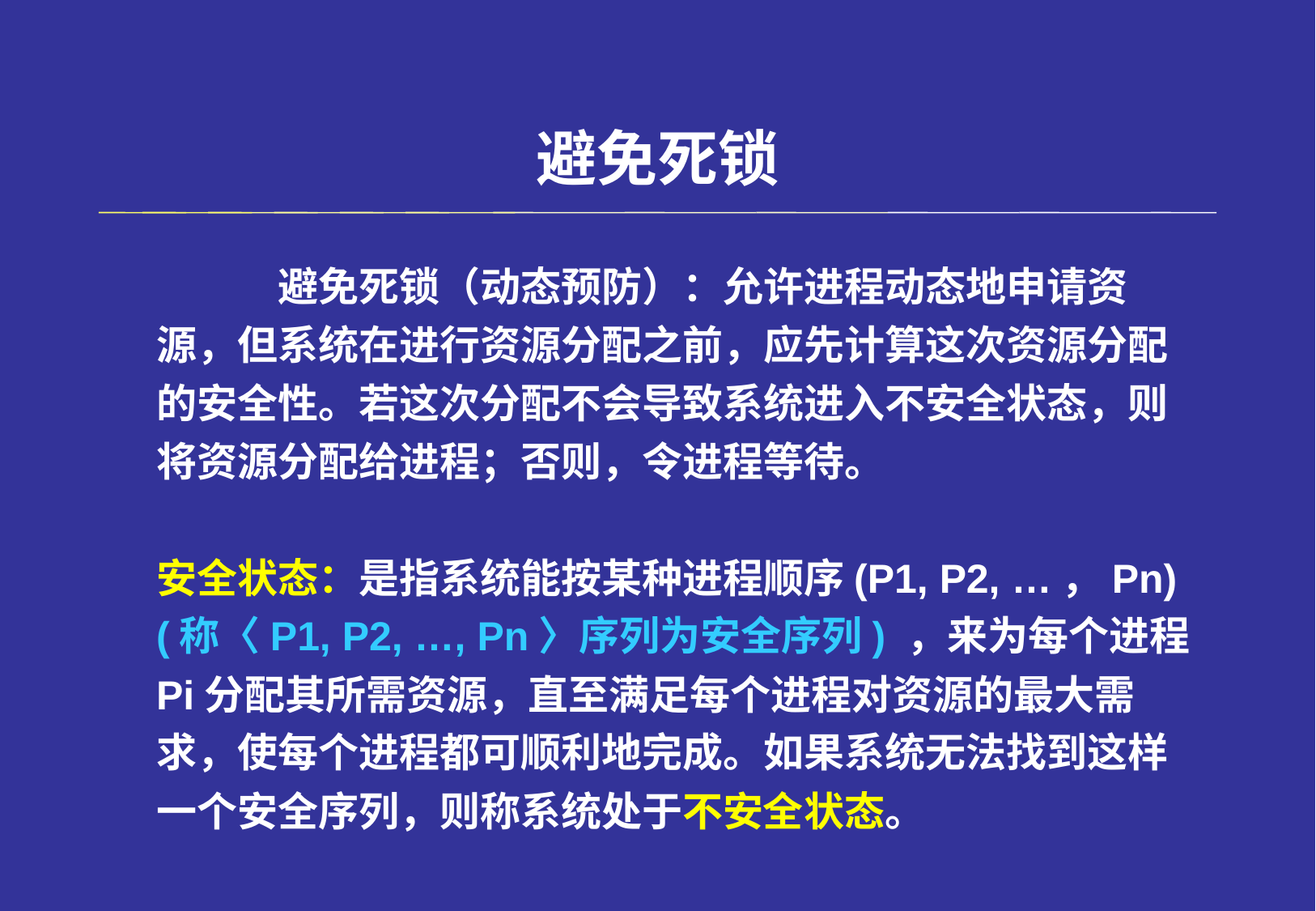

# 避免死锁
		避免死锁（动态预防）：允许进程动态地申请资源，但系统在进行资源分配之前，应先计算这次资源分配的安全性。若这次分配不会导致系统进入不安全状态，则将资源分配给进程；否则，令进程等待。

	安全状态：是指系统能按某种进程顺序(P1, P2, …，Pn) (称〈P1, P2, …, Pn〉序列为安全序列) ，来为每个进程Pi分配其所需资源，直至满足每个进程对资源的最大需求，使每个进程都可顺利地完成。如果系统无法找到这样一个安全序列，则称系统处于不安全状态。